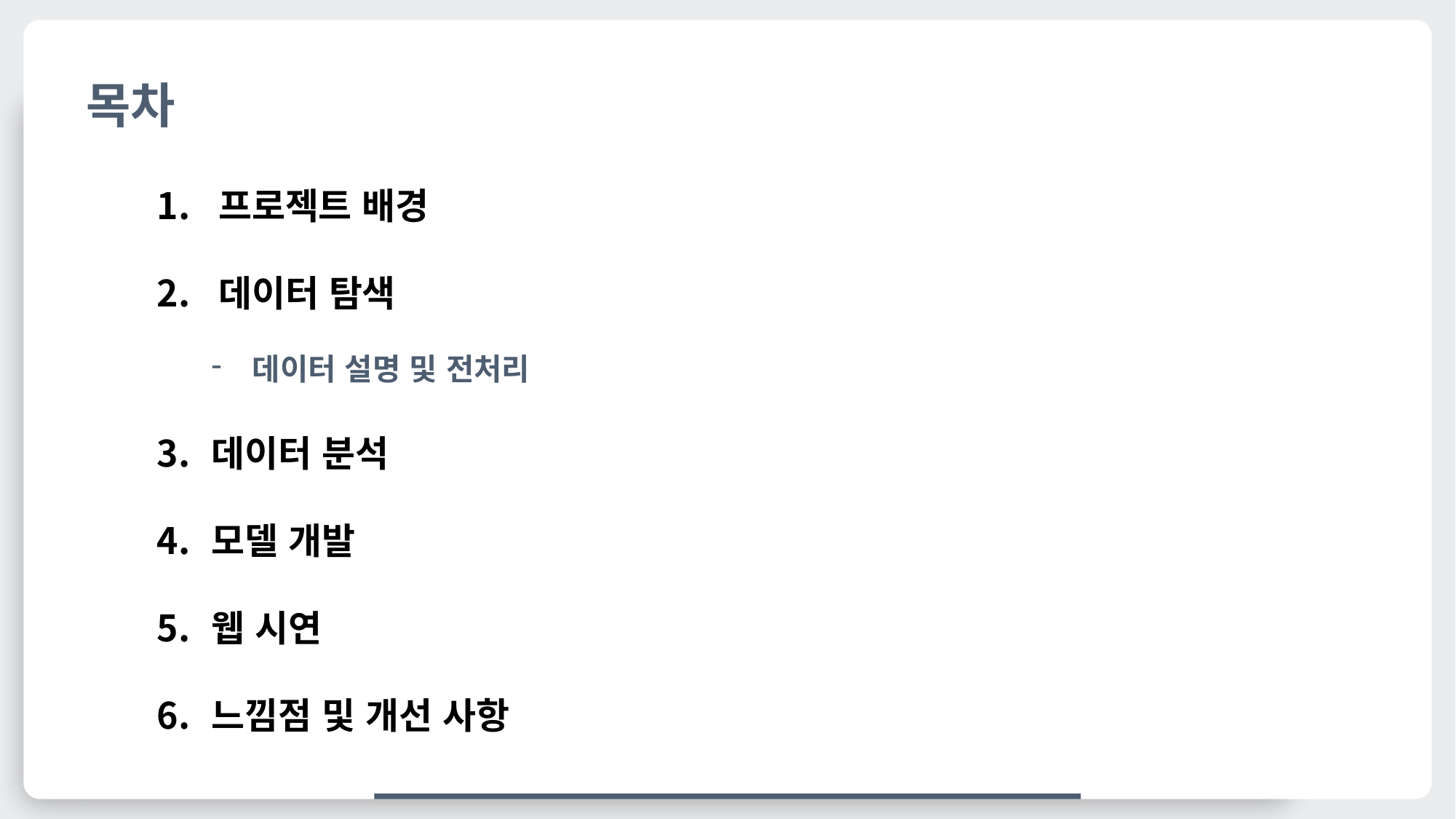

목차
프로젝트 배경
데이터 탐색
데이터 설명 및 전처리
데이터 분석
모델 개발
웹 시연
느낌점 및 개선 사항